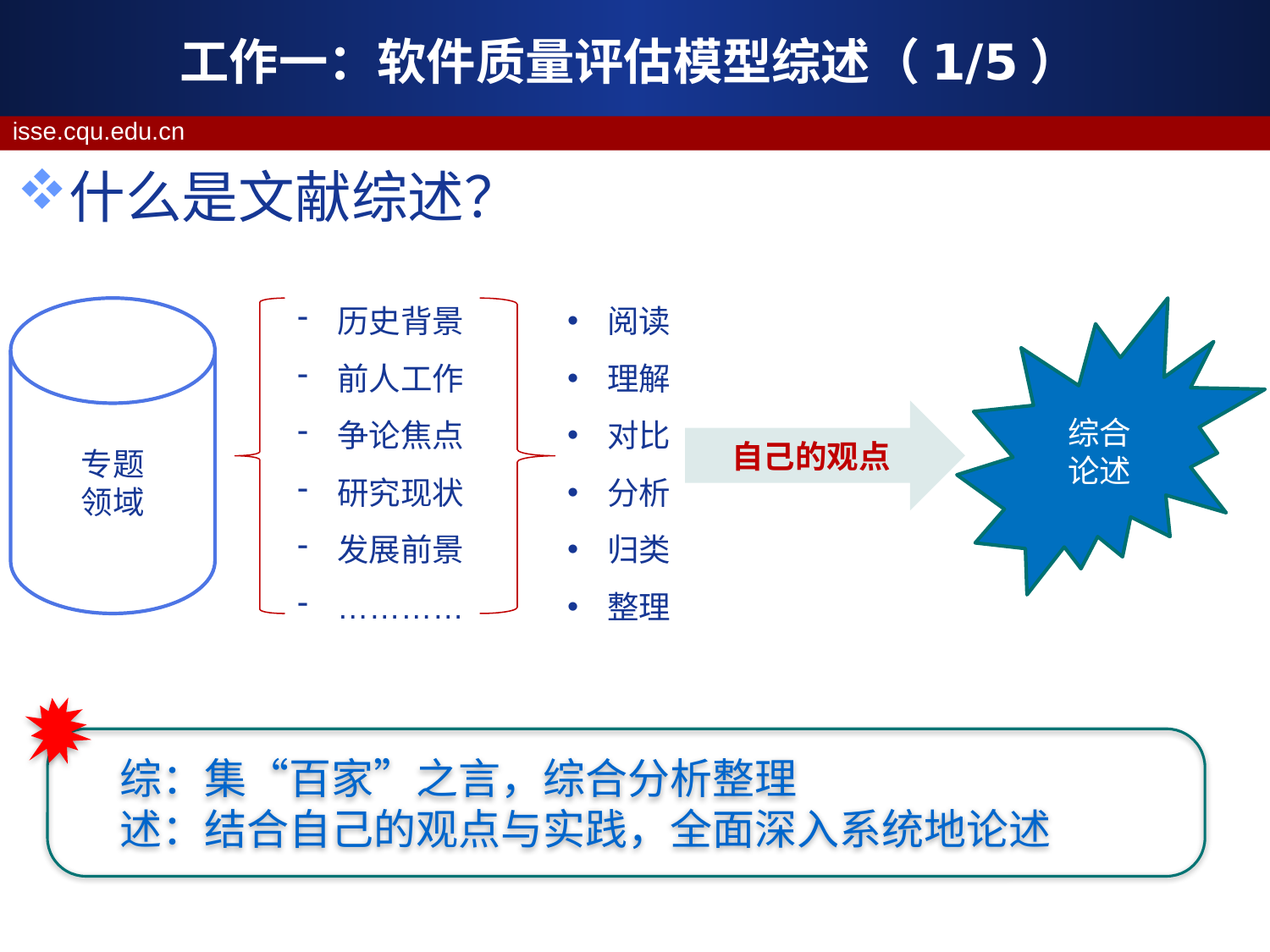

# 工作一：软件质量评估模型综述（1/5）
什么是文献综述？

历史背景
前人工作
争论焦点
研究现状
发展前景
…………
阅读
理解
对比
分析
归类
整理
专题
领域

综合
论述
自己的观点

    综：集“百家”之言，综合分析整理
    述：结合自己的观点与实践，全面深入系统地论述